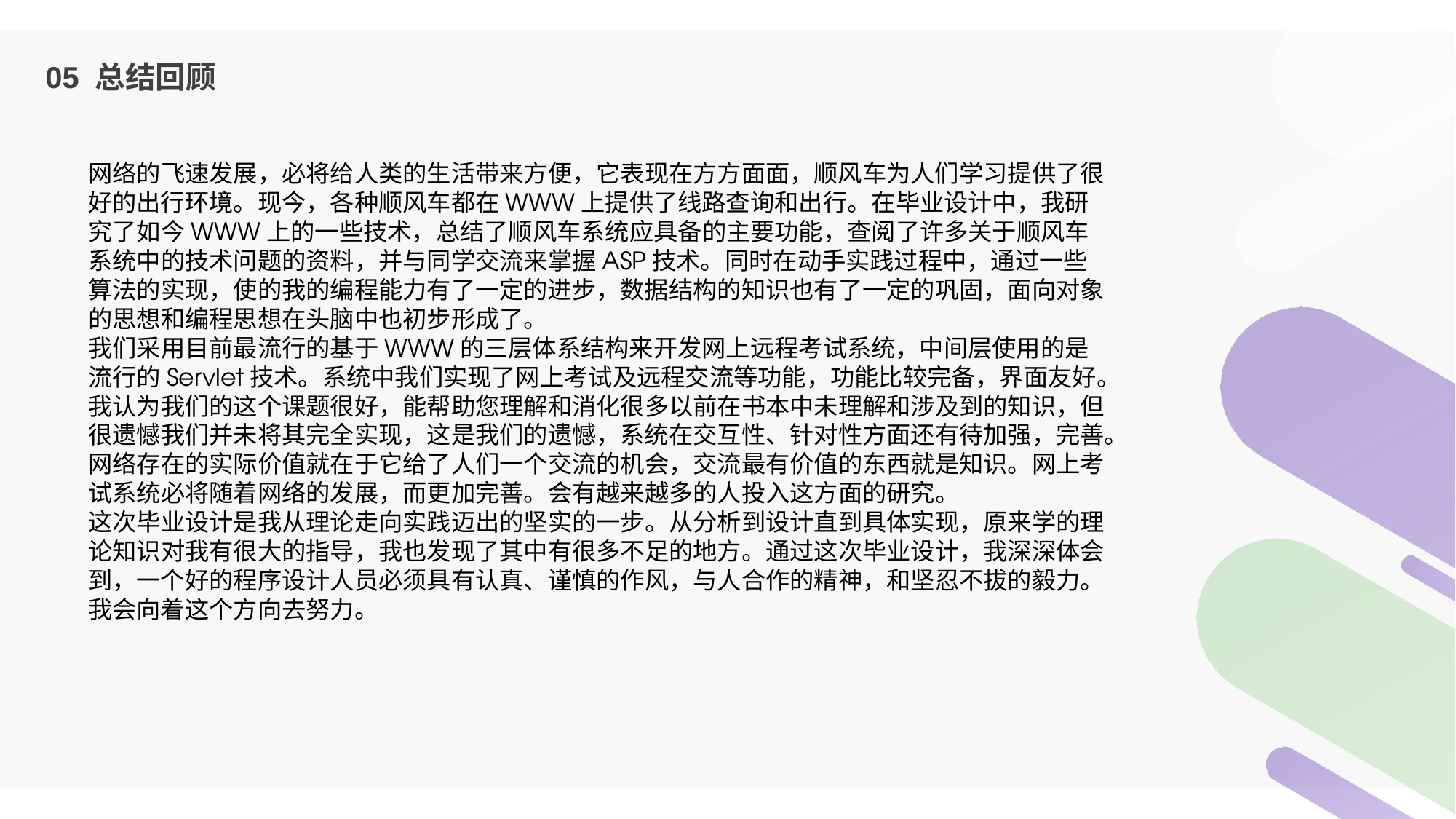

05 总结回顾
网络的飞速发展，必将给人类的生活带来方便，它表现在方方面面，顺风车为人们学习提供了很好的出行环境。现今，各种顺风车都在WWW上提供了线路查询和出行。在毕业设计中，我研究了如今WWW上的一些技术，总结了顺风车系统应具备的主要功能，查阅了许多关于顺风车系统中的技术问题的资料，并与同学交流来掌握ASP技术。同时在动手实践过程中，通过一些算法的实现，使的我的编程能力有了一定的进步，数据结构的知识也有了一定的巩固，面向对象的思想和编程思想在头脑中也初步形成了。
我们采用目前最流行的基于WWW的三层体系结构来开发网上远程考试系统，中间层使用的是流行的Servlet技术。系统中我们实现了网上考试及远程交流等功能，功能比较完备，界面友好。
我认为我们的这个课题很好，能帮助您理解和消化很多以前在书本中未理解和涉及到的知识，但很遗憾我们并未将其完全实现，这是我们的遗憾，系统在交互性、针对性方面还有待加强，完善。
网络存在的实际价值就在于它给了人们一个交流的机会，交流最有价值的东西就是知识。网上考试系统必将随着网络的发展，而更加完善。会有越来越多的人投入这方面的研究。
这次毕业设计是我从理论走向实践迈出的坚实的一步。从分析到设计直到具体实现，原来学的理论知识对我有很大的指导，我也发现了其中有很多不足的地方。通过这次毕业设计，我深深体会到，一个好的程序设计人员必须具有认真、谨慎的作风，与人合作的精神，和坚忍不拔的毅力。我会向着这个方向去努力。